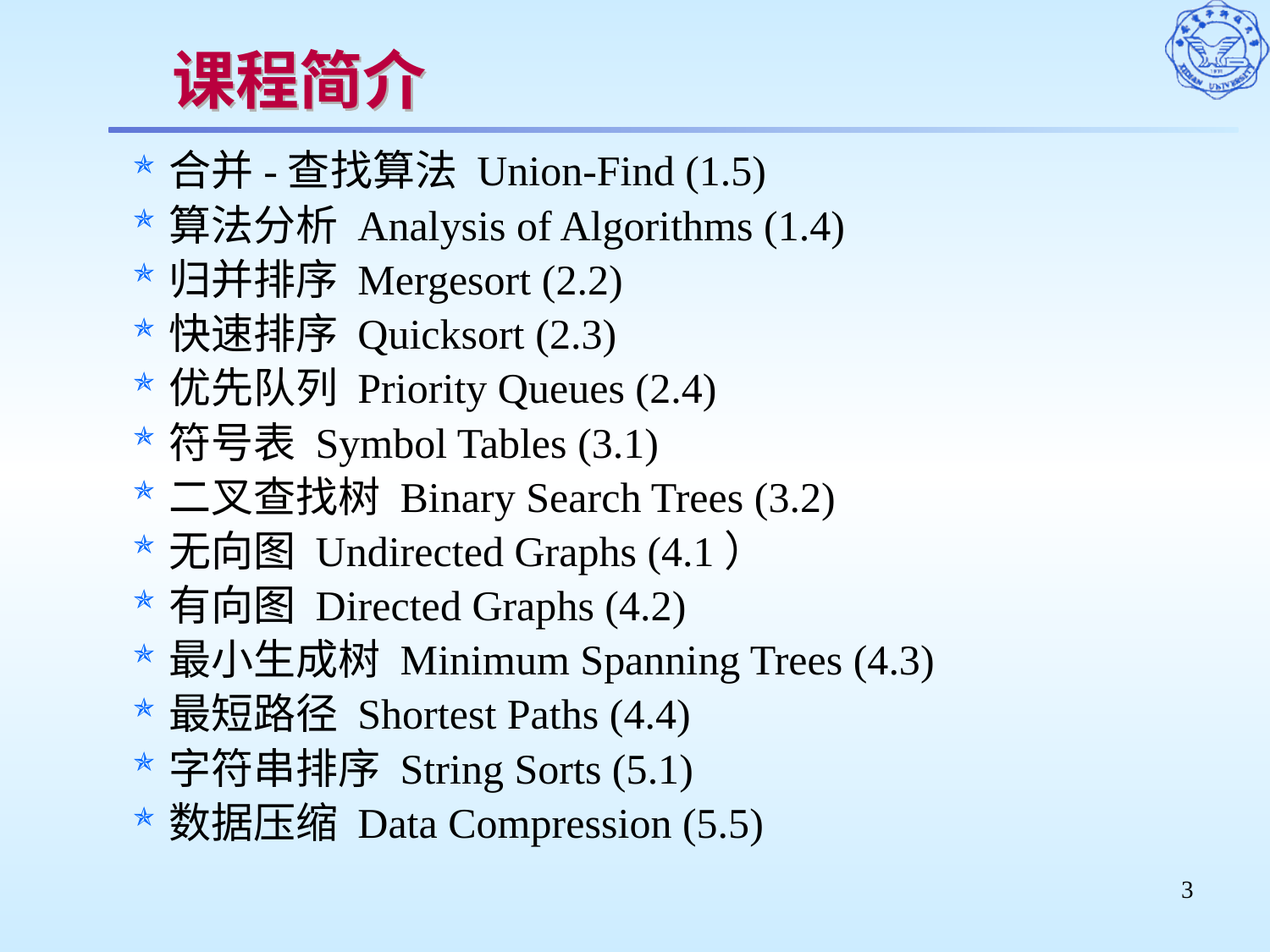

# 课程简介
合并-查找算法 Union-Find (1.5)
算法分析 Analysis of Algorithms (1.4)
归并排序 Mergesort (2.2)
快速排序 Quicksort (2.3)
优先队列 Priority Queues (2.4)
符号表 Symbol Tables (3.1)
二叉查找树 Binary Search Trees (3.2)
无向图 Undirected Graphs (4.1）
有向图 Directed Graphs (4.2)
最小生成树 Minimum Spanning Trees (4.3)
最短路径 Shortest Paths (4.4)
字符串排序 String Sorts (5.1)
数据压缩 Data Compression (5.5)
3